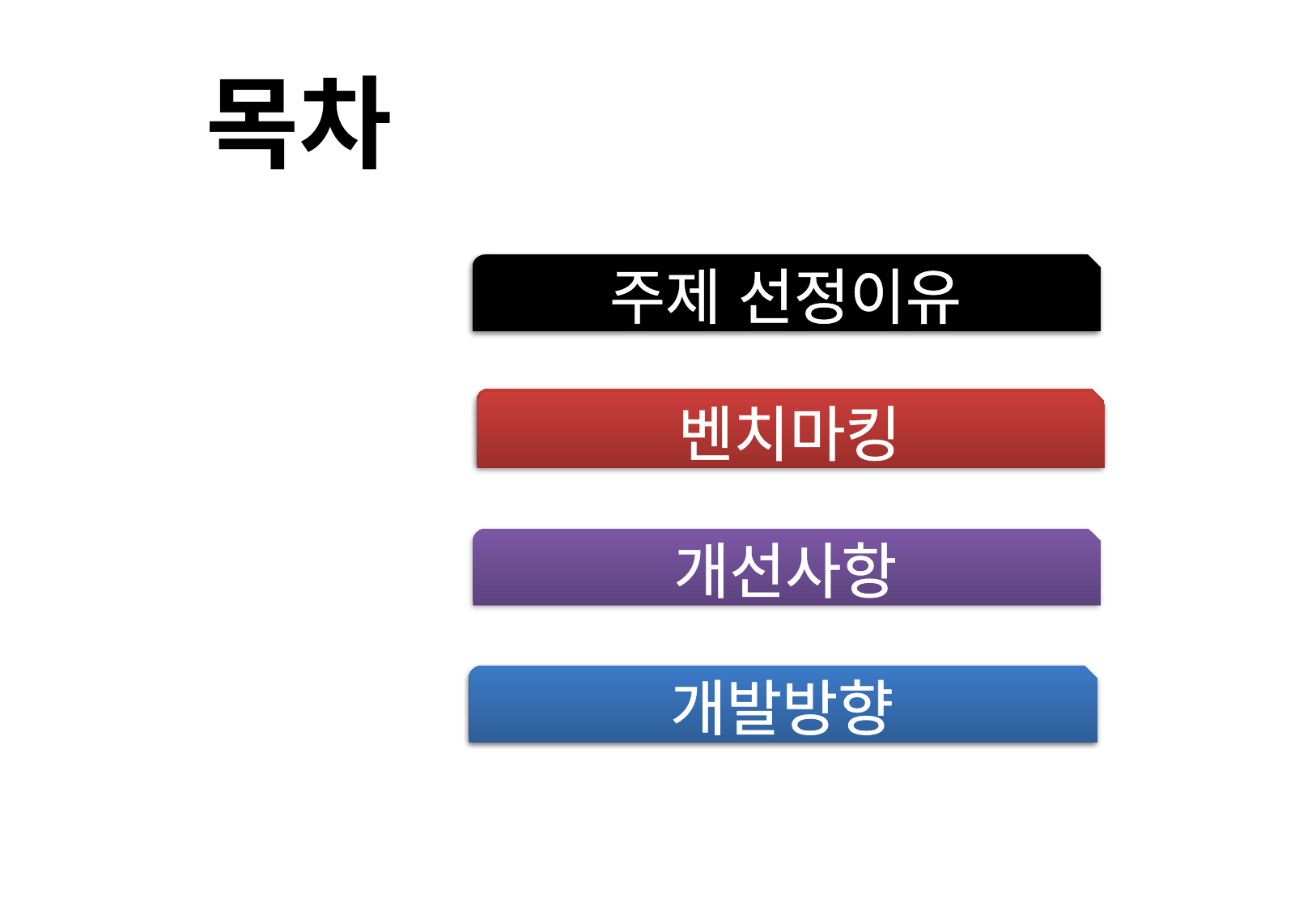

목차
주제 선정이유
주제 선정이유
벤치마킹
벤치마킹
개선사항
개발방향
개발방향